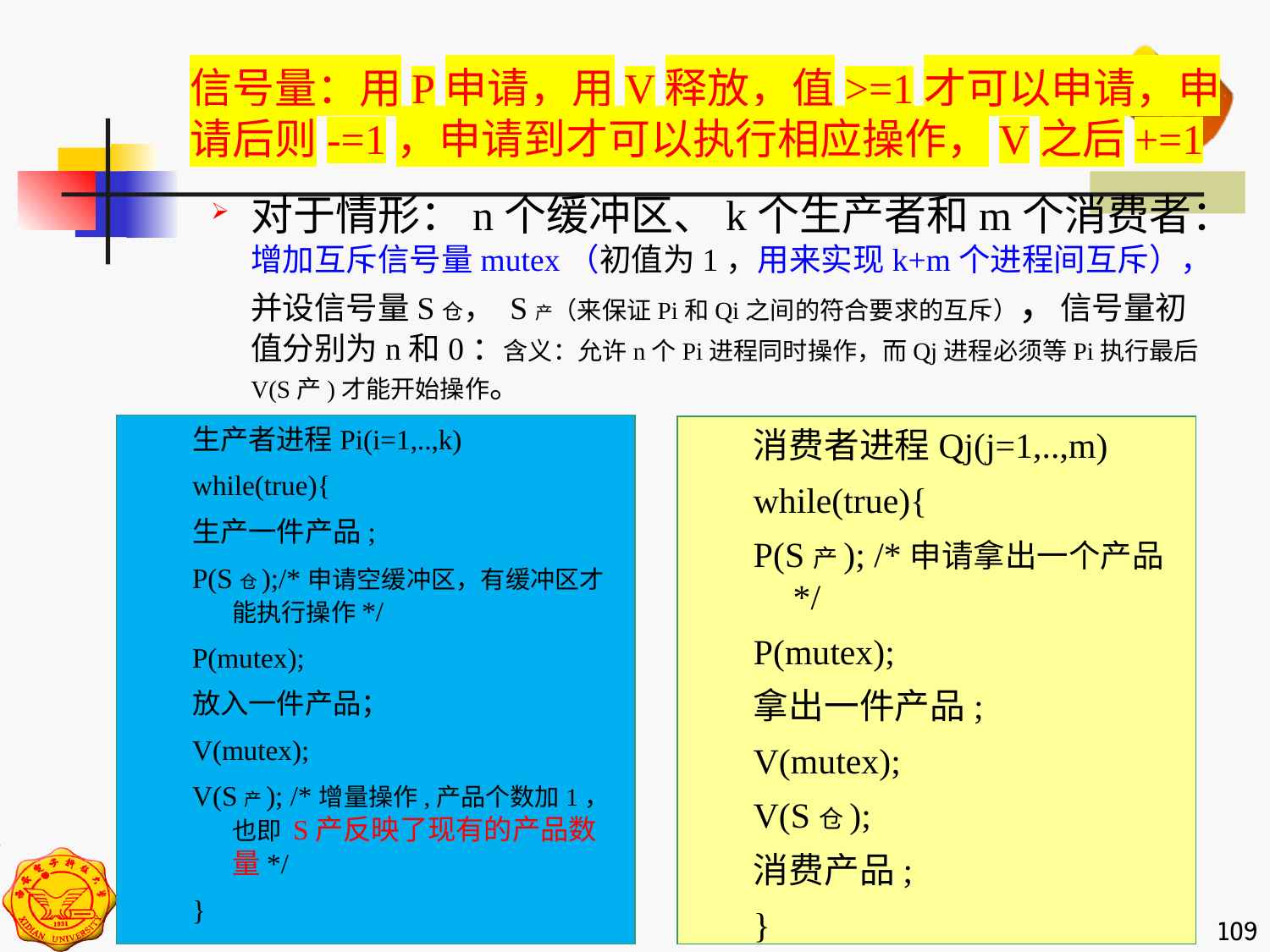

信号量：用P申请，用V释放，值>=1才可以申请，申请后则-=1，申请到才可以执行相应操作，V之后+=1
对于情形：n个缓冲区、k个生产者和m个消费者：增加互斥信号量mutex（初值为1，用来实现k+m个进程间互斥），并设信号量S仓， S产（来保证Pi和Qi之间的符合要求的互斥），信号量初值分别为n和0：含义：允许n个Pi进程同时操作，而Qj进程必须等Pi执行最后V(S产)才能开始操作。
生产者进程Pi(i=1,..,k)
while(true){
生产一件产品;
P(S仓);/*申请空缓冲区，有缓冲区才能执行操作*/
P(mutex);
放入一件产品；
V(mutex);
V(S产); /*增量操作,产品个数加1，也即 S产反映了现有的产品数量*/
}
消费者进程Qj(j=1,..,m)
while(true){
P(S产); /*申请拿出一个产品*/
P(mutex);
拿出一件产品;
V(mutex);
V(S仓);
消费产品;
}
109